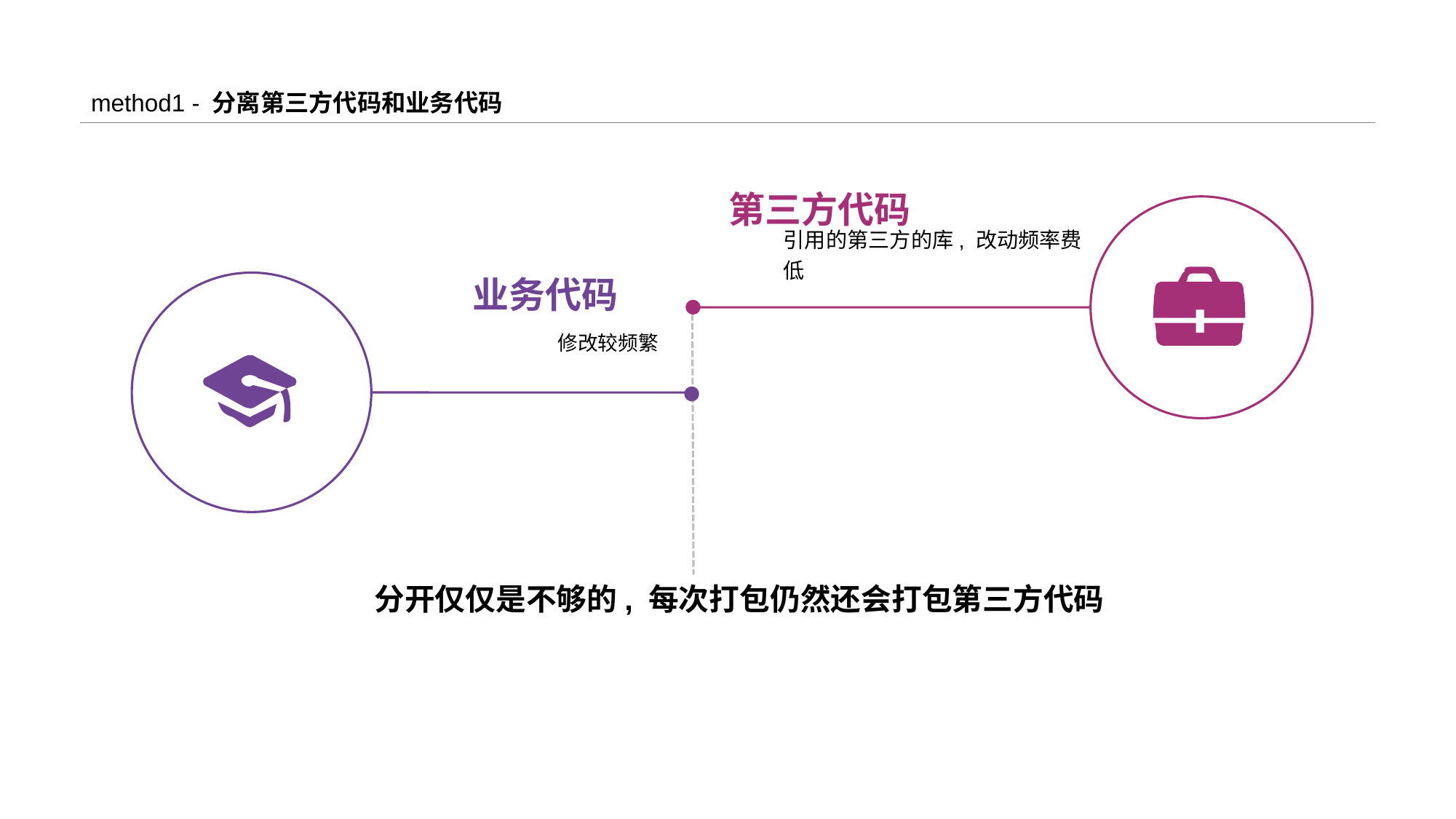

# method1 - 分离第三方代码和业务代码
第三方代码

引用的第三方的库, 改动频率费低

业务代码

修改较频繁

分开仅仅是不够的, 每次打包仍然还会打包第三方代码
42